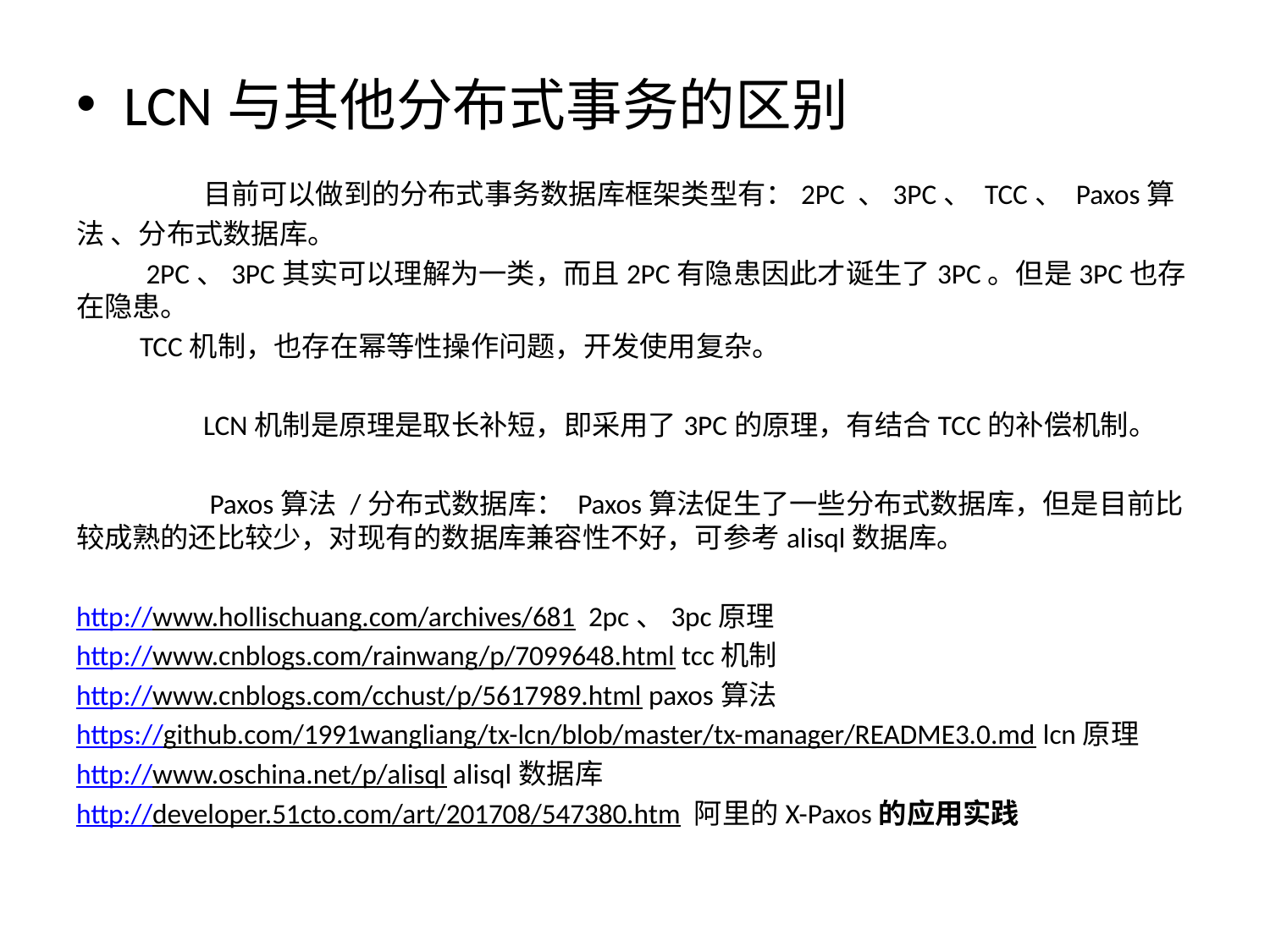

LCN与其他分布式事务的区别
	目前可以做到的分布式事务数据库框架类型有：2PC 、3PC、 TCC、 Paxos算法 、分布式数据库。
           2PC、3PC其实可以理解为一类，而且2PC有隐患因此才诞生了3PC。但是3PC也存在隐患。
          TCC机制，也存在幂等性操作问题，开发使用复杂。

	LCN机制是原理是取长补短，即采用了3PC的原理，有结合TCC的补偿机制。

	 Paxos算法 /分布式数据库： Paxos算法促生了一些分布式数据库，但是目前比较成熟的还比较少，对现有的数据库兼容性不好，可参考alisql数据库。

http://www.hollischuang.com/archives/681  2pc、3pc原理
http://www.cnblogs.com/rainwang/p/7099648.html tcc机制
http://www.cnblogs.com/cchust/p/5617989.html paxos算法
https://github.com/1991wangliang/tx-lcn/blob/master/tx-manager/README3.0.md lcn原理
http://www.oschina.net/p/alisql alisql数据库
http://developer.51cto.com/art/201708/547380.htm 阿里的X-Paxos的应用实践